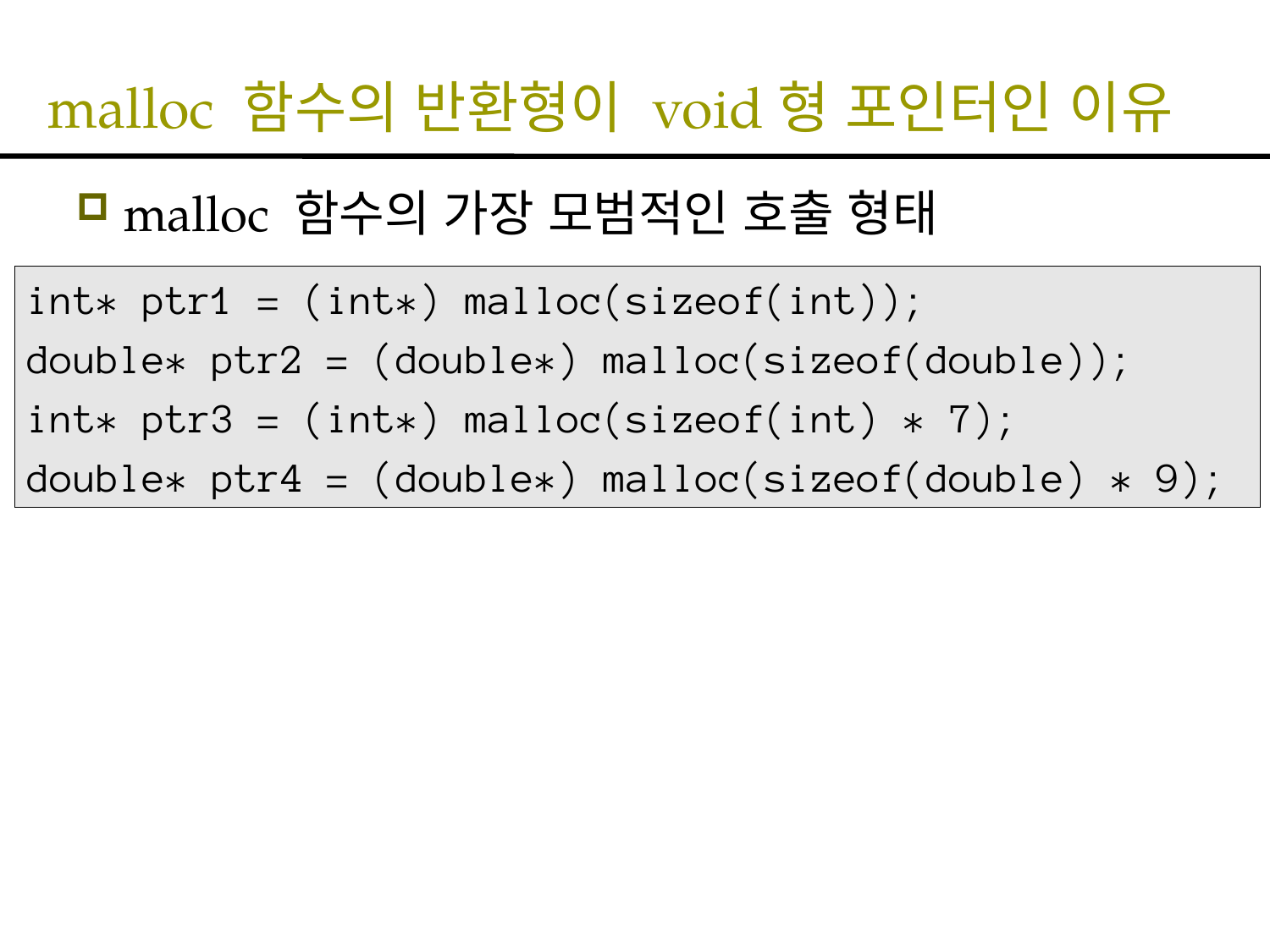

# malloc 함수의 반환형이 void형 포인터인 이유
malloc 함수의 가장 모범적인 호출 형태
int* ptr1 = (int*) malloc(sizeof(int));
double* ptr2 = (double*) malloc(sizeof(double));
int* ptr3 = (int*) malloc(sizeof(int) * 7);
double* ptr4 = (double*) malloc(sizeof(double) * 9);